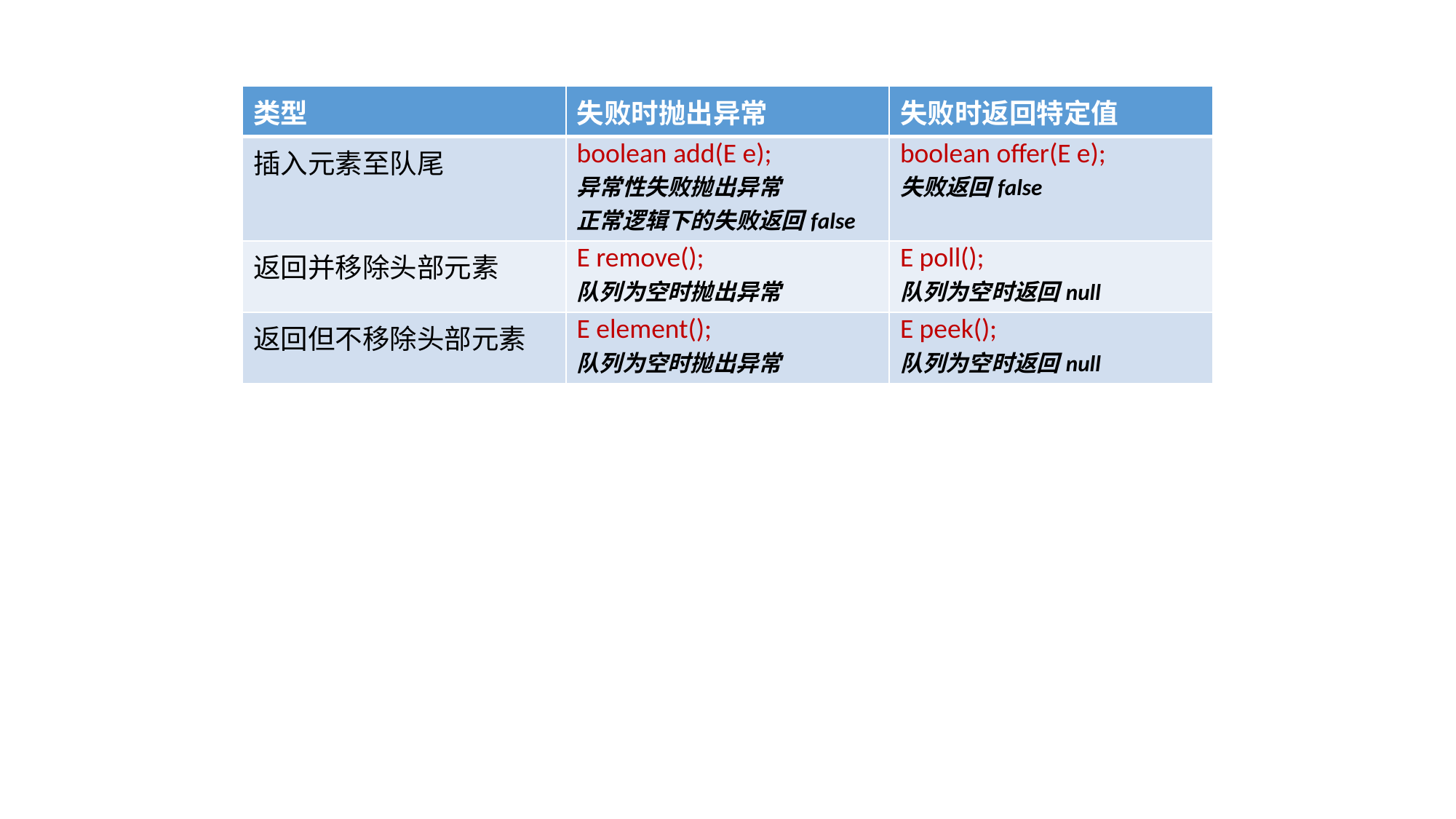

| 类型 | 失败时抛出异常 | 失败时返回特定值 |
| --- | --- | --- |
| 插入元素至队尾 | boolean add(E e); 异常性失败抛出异常 正常逻辑下的失败返回false | boolean offer(E e); 失败返回false |
| 返回并移除头部元素 | E remove(); 队列为空时抛出异常 | E poll(); 队列为空时返回null |
| 返回但不移除头部元素 | E element(); 队列为空时抛出异常 | E peek(); 队列为空时返回null |